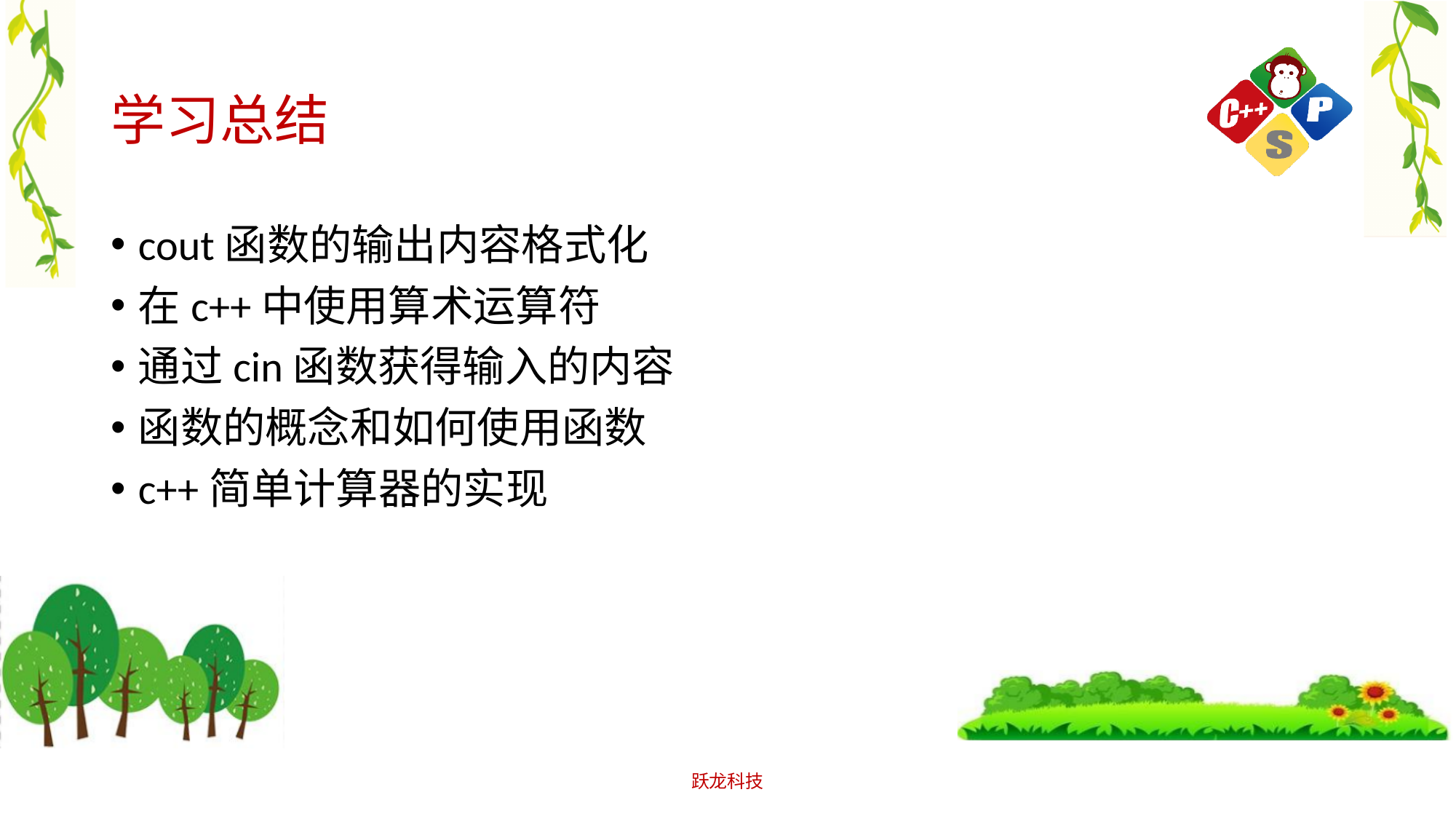

# 学习总结
cout函数的输出内容格式化
在c++中使用算术运算符
通过cin函数获得输入的内容
函数的概念和如何使用函数
c++简单计算器的实现
跃龙科技